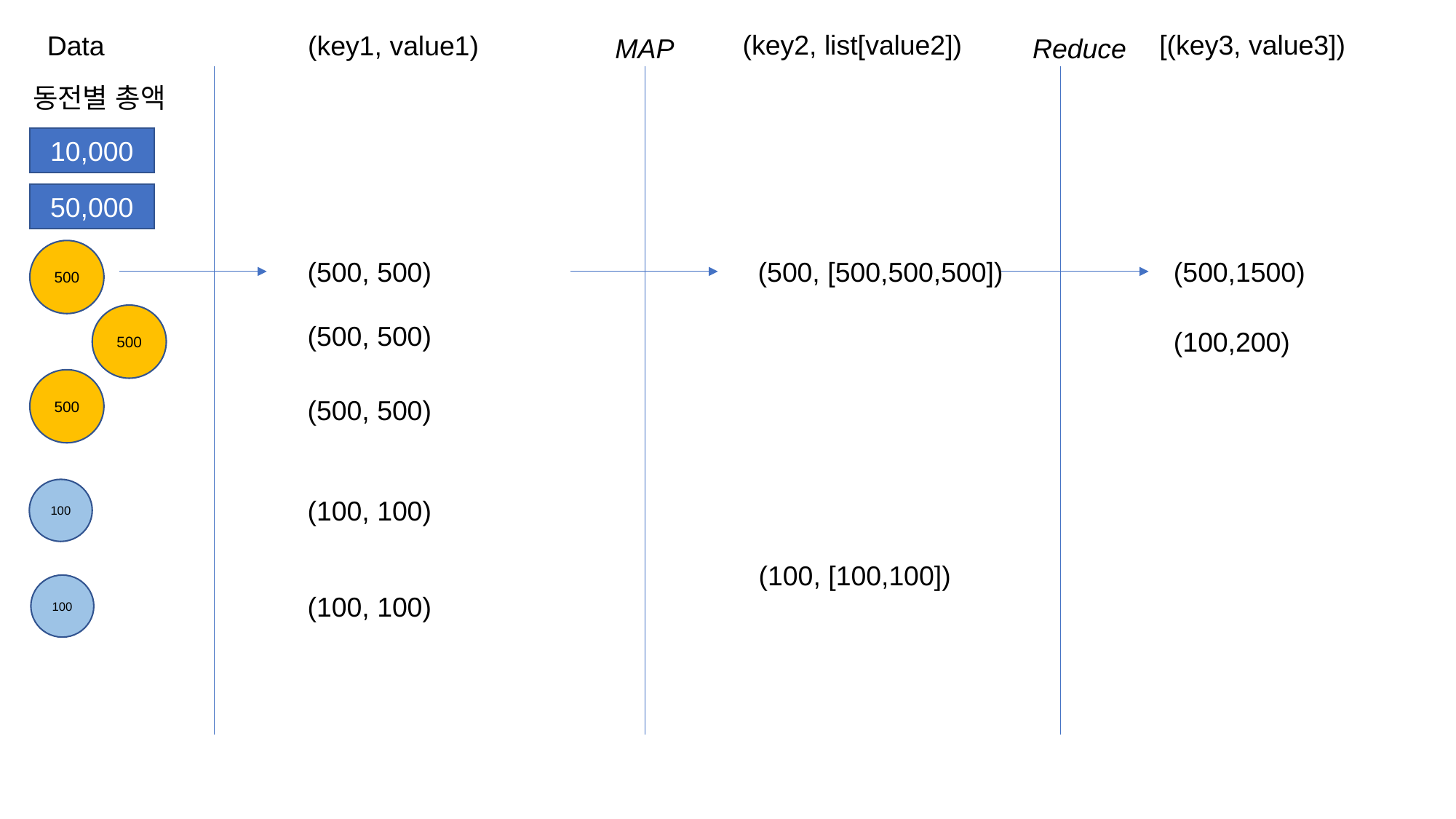

(key2, list[value2])
[(key3, value3])
Data
(key1, value1)
MAP
Reduce
동전별 총액
10,000
50,000
500
(500, 500)
(500, [500,500,500])
(500,1500)
500
(500, 500)
(100,200)
500
(500, 500)
100
(100, 100)
(100, [100,100])
100
(100, 100)